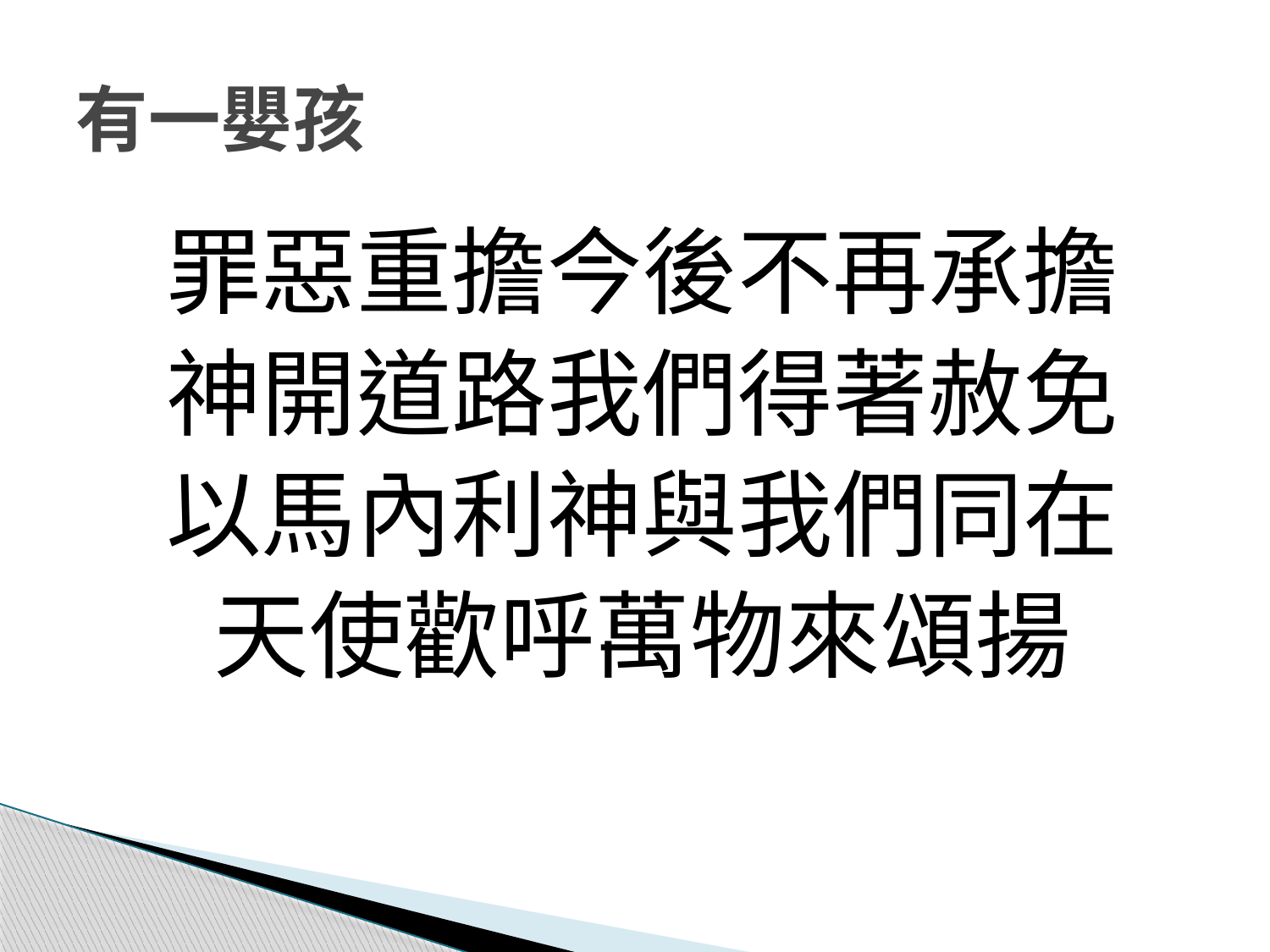

# 有一嬰孩
罪惡重擔今後不再承擔
神開道路我們得著赦免
以馬內利神與我們同在
天使歡呼萬物來頌揚